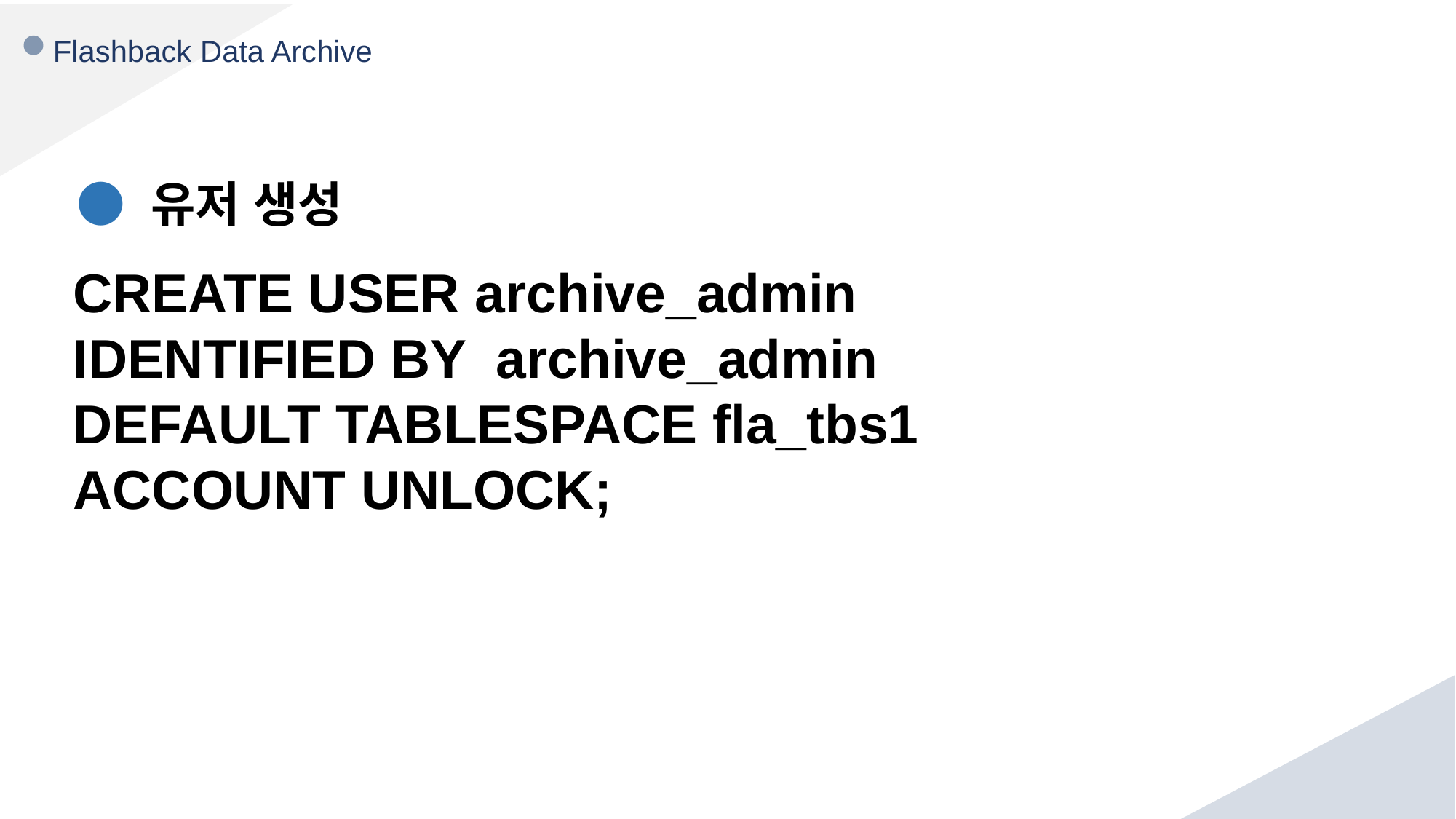

Flashback Data Archive

● 유저 생성
CREATE USER archive_admin
IDENTIFIED BY  archive_admin
DEFAULT TABLESPACE fla_tbs1
ACCOUNT UNLOCK;